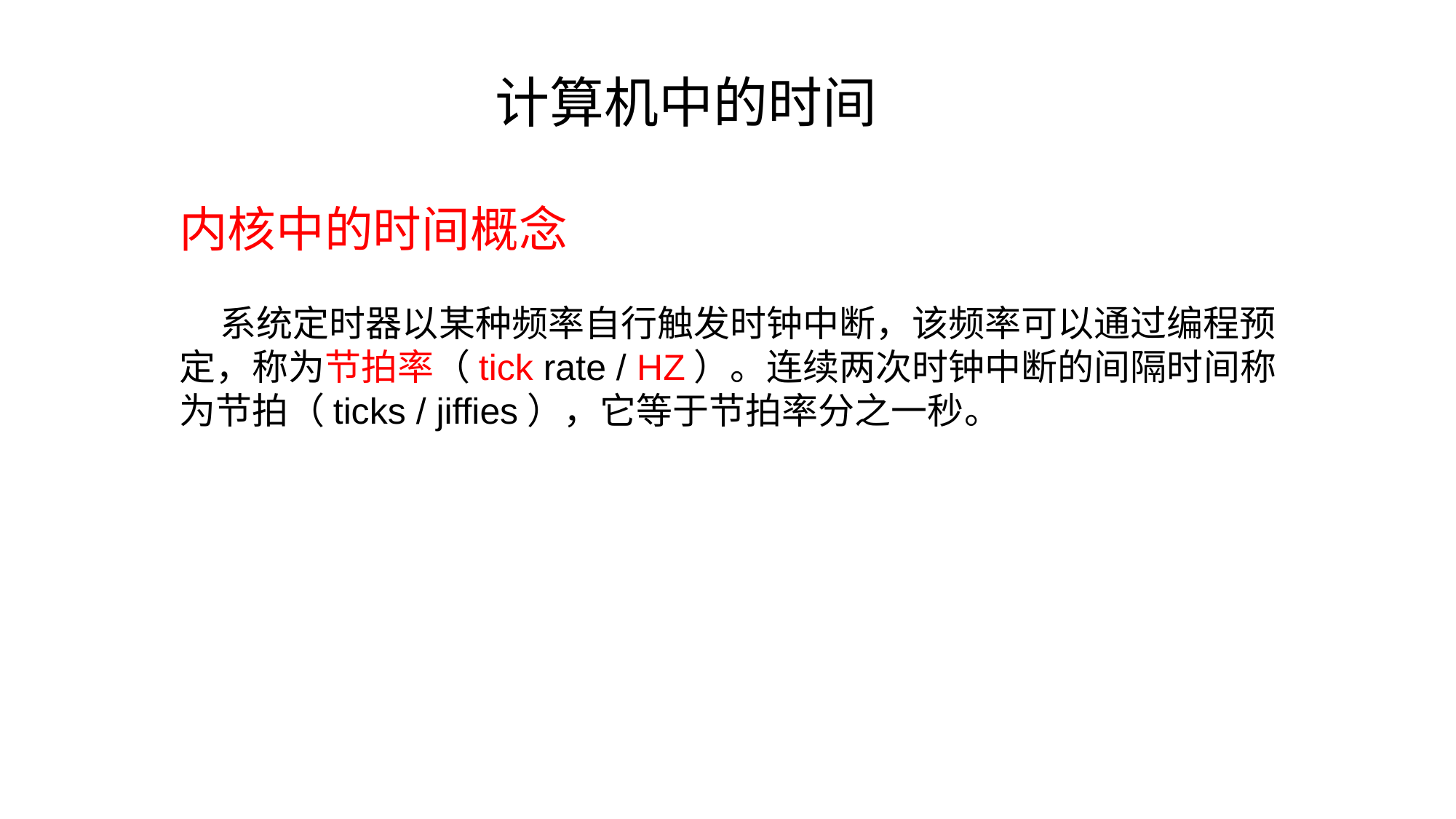

计算机中的时间
内核中的时间概念

    系统定时器以某种频率自行触发时钟中断，该频率可以通过编程预定，称为节拍率（tick rate / HZ）。连续两次时钟中断的间隔时间称为节拍（ticks / jiffies），它等于节拍率分之一秒。